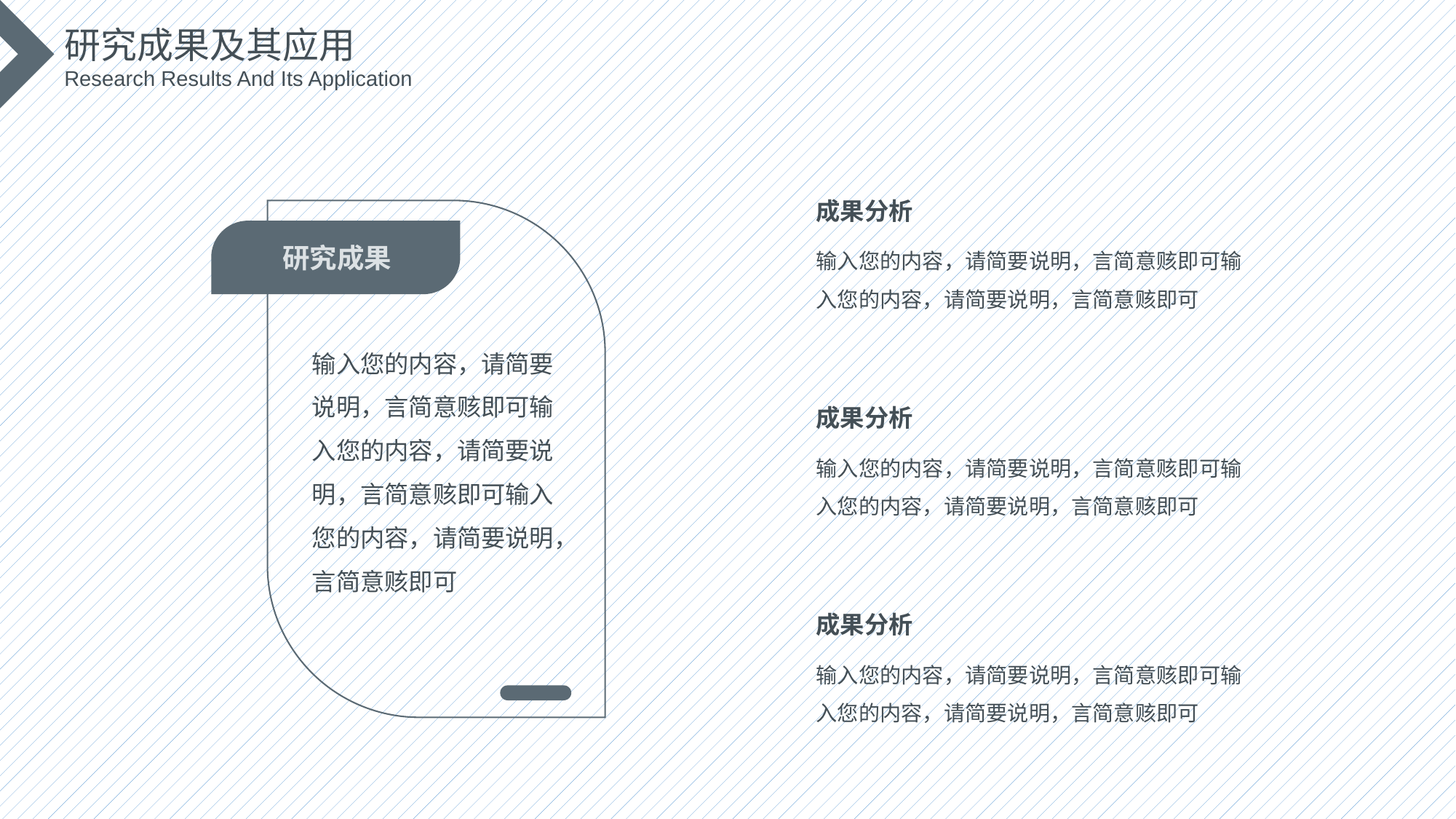

研究成果及其应用

Research Results And Its Application
成果分析

输入您的内容，请简要说明，言简意赅即可输入您的内容，请简要说明，言简意赅即可
研究成果
输入您的内容，请简要说明，言简意赅即可输入您的内容，请简要说明，言简意赅即可输入您的内容，请简要说明，言简意赅即可
成果分析
输入您的内容，请简要说明，言简意赅即可输入您的内容，请简要说明，言简意赅即可
成果分析
输入您的内容，请简要说明，言简意赅即可输入您的内容，请简要说明，言简意赅即可